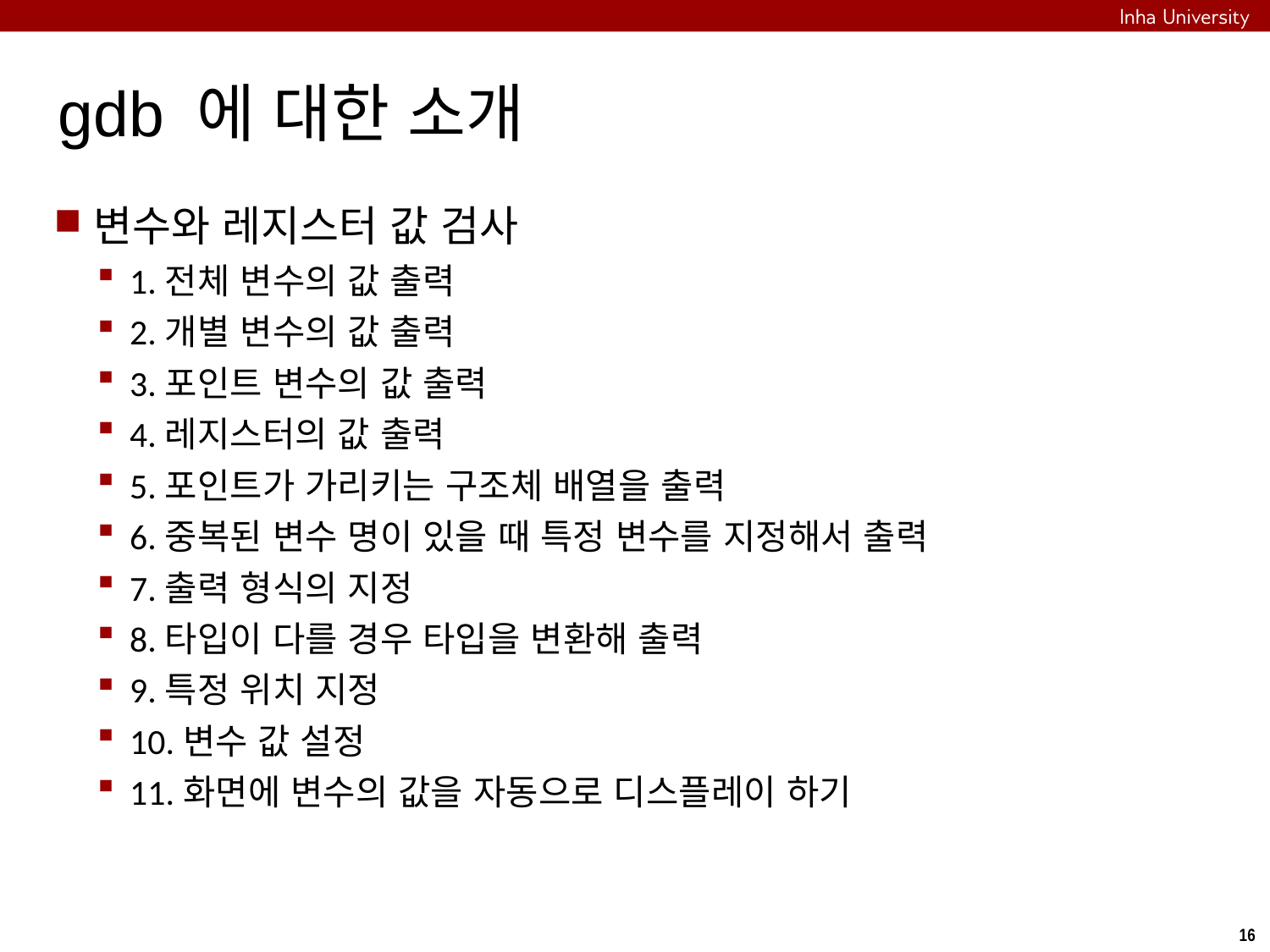

Inha University
# gdb 에 대한 소개
변수와 레지스터 값 검사
1.전체 변수의 값 출력
2.개별 변수의 값 출력
3.포인트 변수의 값 출력
4.레지스터의 값 출력
5.포인트가 가리키는 구조체 배열을 출력
6.중복된 변수 명이 있을 때 특정 변수를 지정해서 출력
7.출력 형식의 지정
8.타입이 다를 경우 타입을 변환해 출력
9.특정 위치 지정
10.변수 값 설정
11.화면에 변수의 값을 자동으로 디스플레이 하기